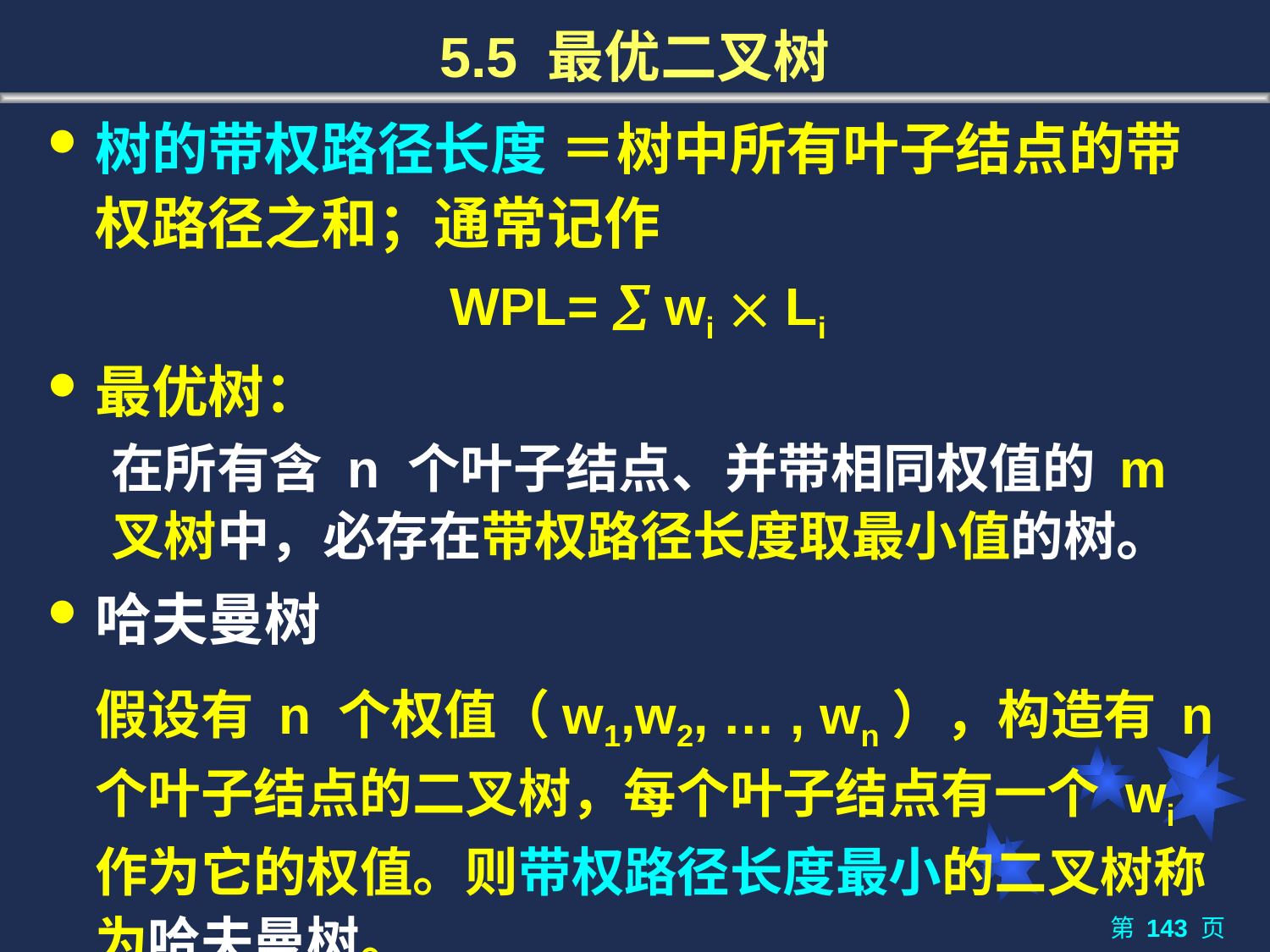

# 5.5 最优二叉树
树的带权路径长度 ＝树中所有叶子结点的带权路径之和；通常记作
WPL= ∑ wi × Li
最优树：
在所有含 n 个叶子结点、并带相同权值的 m叉树中，必存在带权路径长度取最小值的树。
哈夫曼树
	假设有 n 个权值（w1,w2, … , wn），构造有 n 个叶子结点的二叉树，每个叶子结点有一个 wi 作为它的权值。则带权路径长度最小的二叉树称为哈夫曼树。
第 143 页